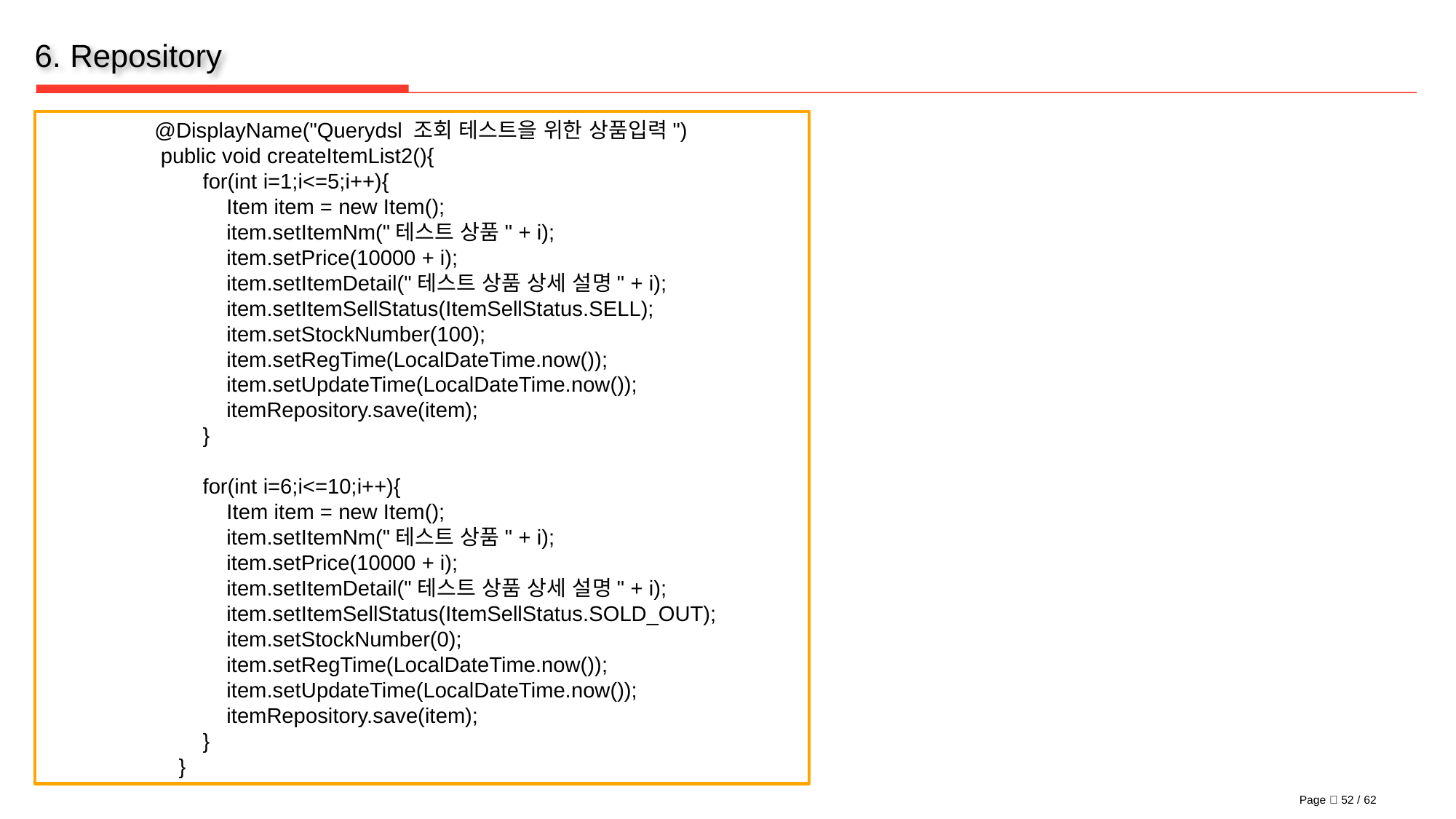

# 6. Repository
	@DisplayName("Querydsl 조회 테스트을 위한 상품입력")
	 public void createItemList2(){
	        for(int i=1;i<=5;i++){
	            Item item = new Item();
	            item.setItemNm("테스트 상품" + i);
	            item.setPrice(10000 + i);
	            item.setItemDetail("테스트 상품 상세 설명" + i);
	            item.setItemSellStatus(ItemSellStatus.SELL);
	            item.setStockNumber(100);
	            item.setRegTime(LocalDateTime.now());
	            item.setUpdateTime(LocalDateTime.now());
	            itemRepository.save(item);
	        }

	        for(int i=6;i<=10;i++){
	            Item item = new Item();
	            item.setItemNm("테스트 상품" + i);
	            item.setPrice(10000 + i);
	            item.setItemDetail("테스트 상품 상세 설명" + i);
	            item.setItemSellStatus(ItemSellStatus.SOLD_OUT);
	            item.setStockNumber(0);
	            item.setRegTime(LocalDateTime.now());
	            item.setUpdateTime(LocalDateTime.now());
	            itemRepository.save(item);
	        }
	    }